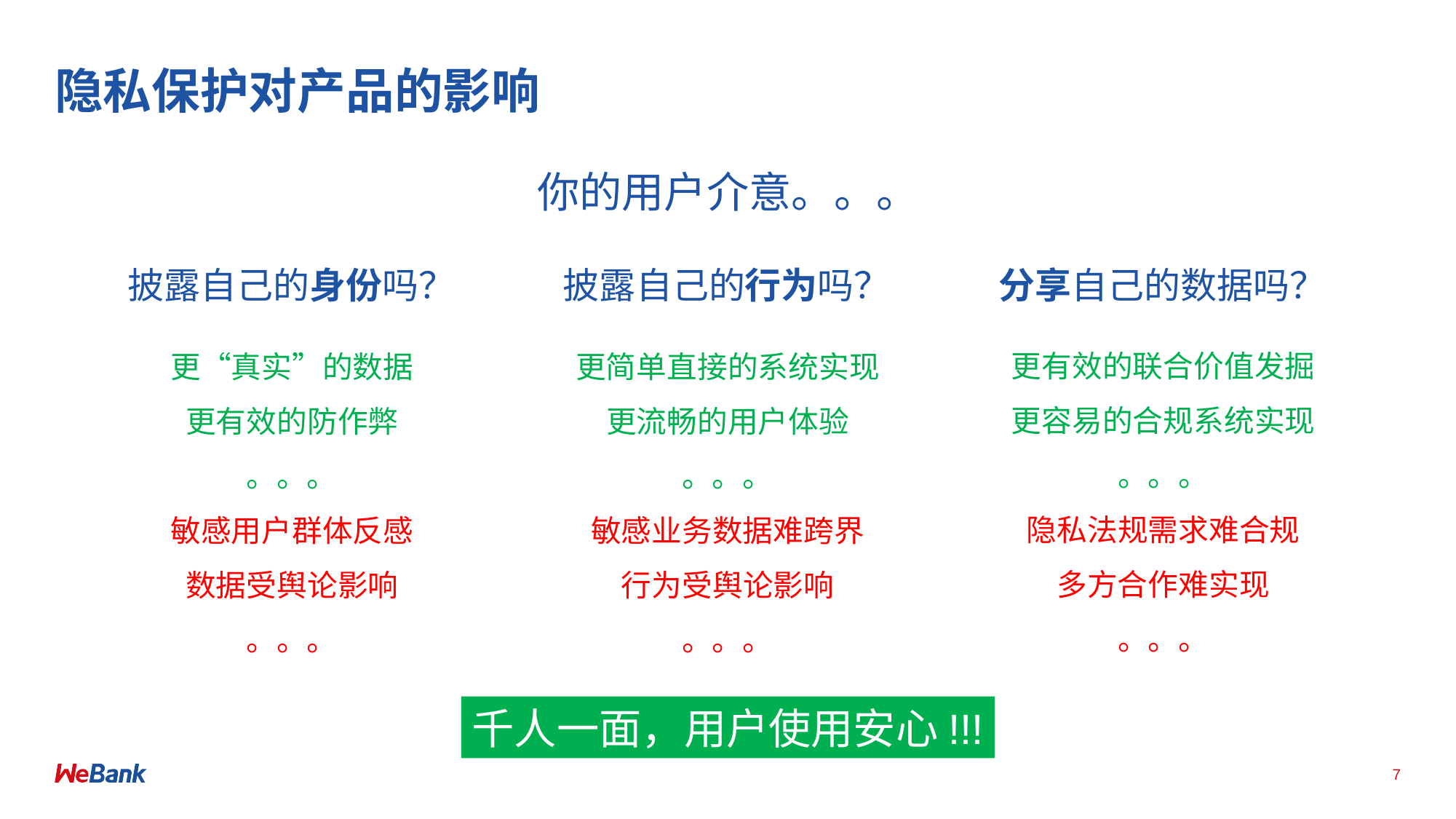

# 隐私保护对产品的影响
你的用户介意。。。
分享自己的数据吗？
披露自己的身份吗？
披露自己的行为吗？
更有效的联合价值发掘
更容易的合规系统实现
。。。
隐私法规需求难合规
多方合作难实现
。。。
更“真实”的数据
更有效的防作弊
。。。
敏感用户群体反感
数据受舆论影响
。。。
更简单直接的系统实现
更流畅的用户体验
。。。
敏感业务数据难跨界
行为受舆论影响
。。。
千人一面，用户使用安心!!!
7